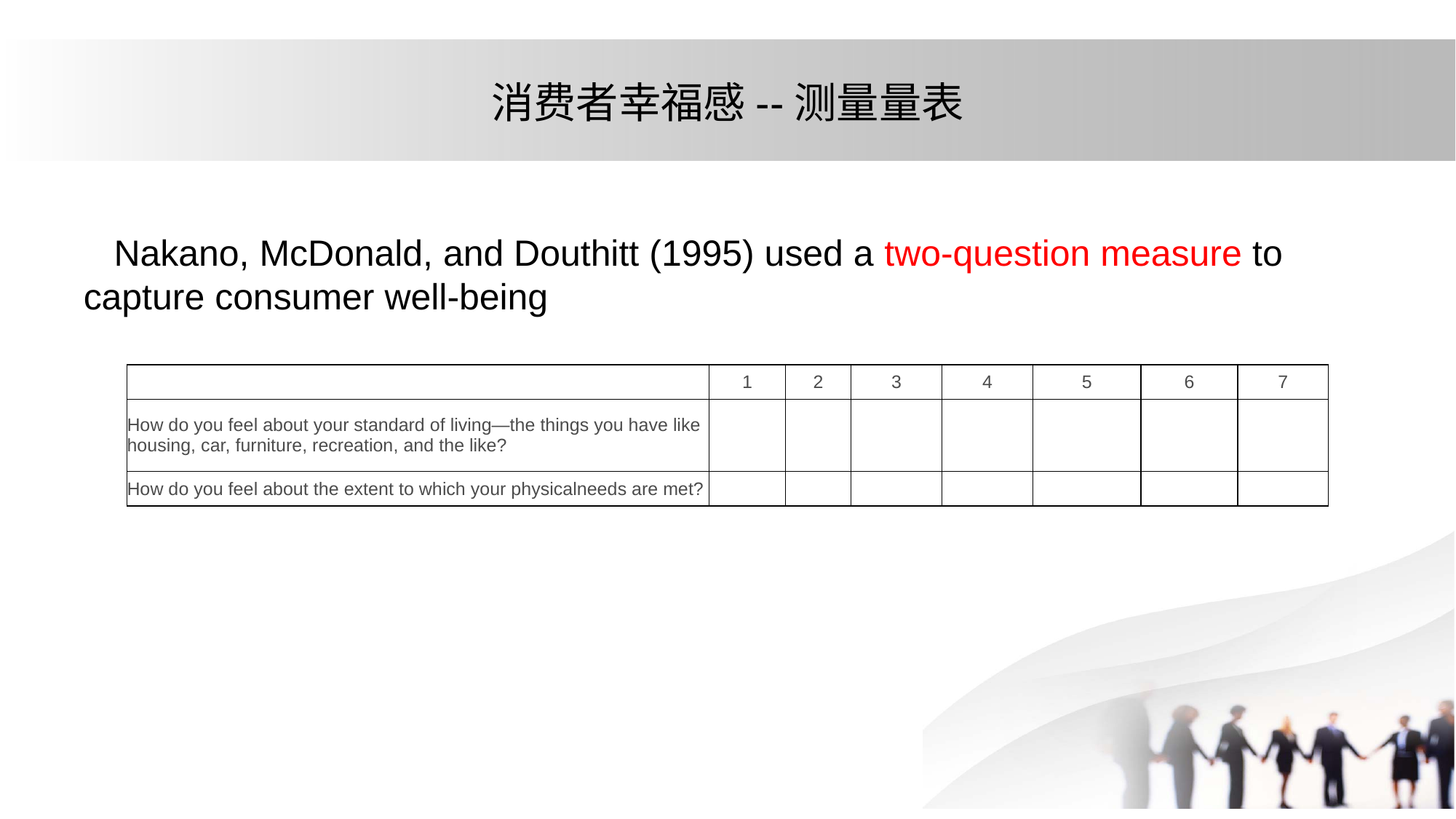

# 消费者幸福感--测量量表

   Nakano, McDonald, and Douthitt (1995) used a two-question measure to capture consumer well-being
|  | 1 | 2 | 3 | 4 | 5 | 6 | 7 |
| --- | --- | --- | --- | --- | --- | --- | --- |
| How do you feel about your standard of living—the things you have like housing, car, furniture, recreation, and the like? |  |  |  |  |  |  |  |
| How do you feel about the extent to which your physicalneeds are met? |  |  |  |  |  |  |  |